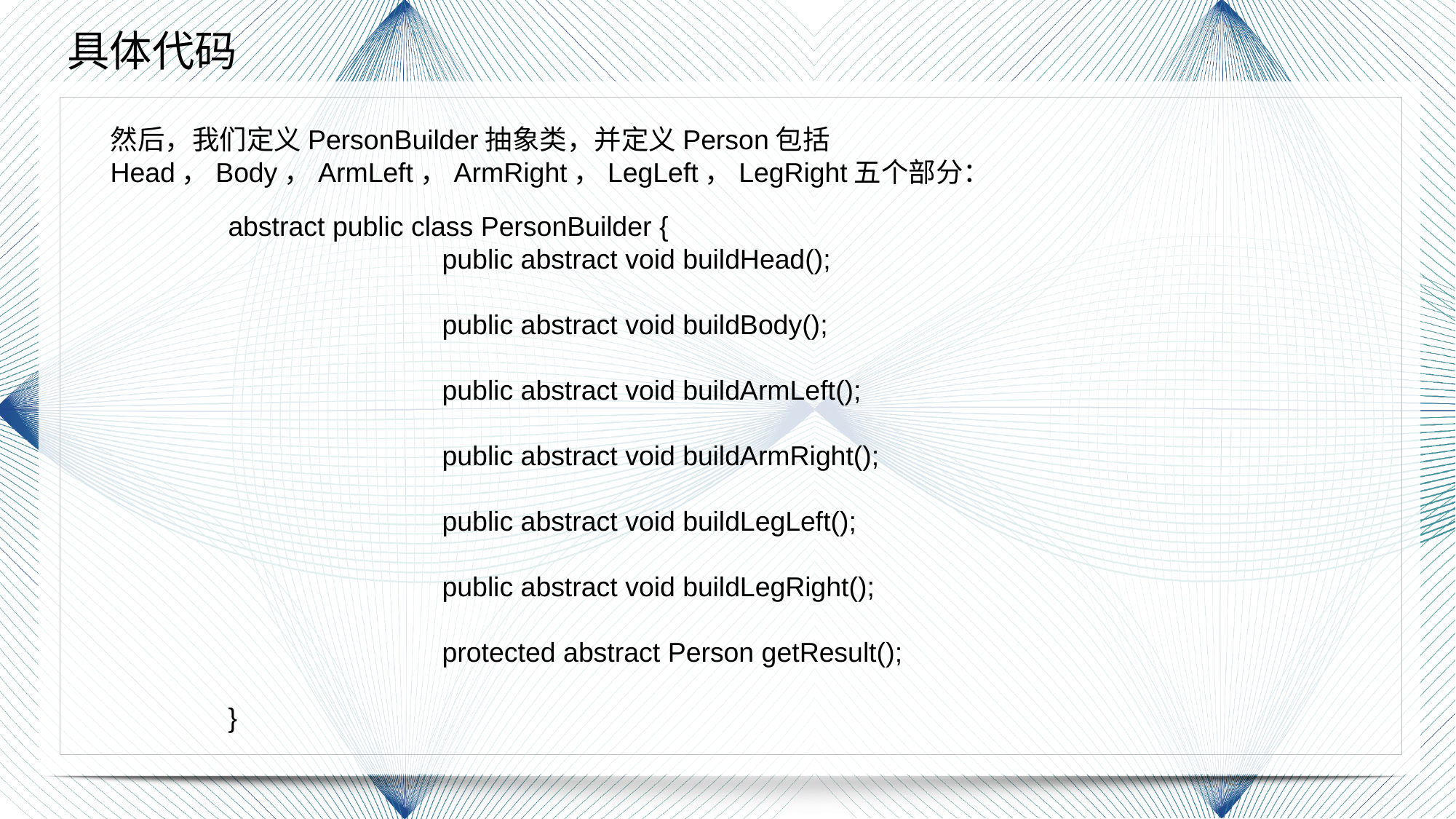

具体代码
然后，我们定义PersonBuilder抽象类，并定义Person包括Head，Body，ArmLeft，ArmRight，LegLeft，LegRight五个部分：
abstract public class PersonBuilder {
                            public abstract void buildHead();

                            public abstract void buildBody();

                            public abstract void buildArmLeft();

                            public abstract void buildArmRight();

                            public abstract void buildLegLeft();

                            public abstract void buildLegRight();

                            protected abstract Person getResult();

}